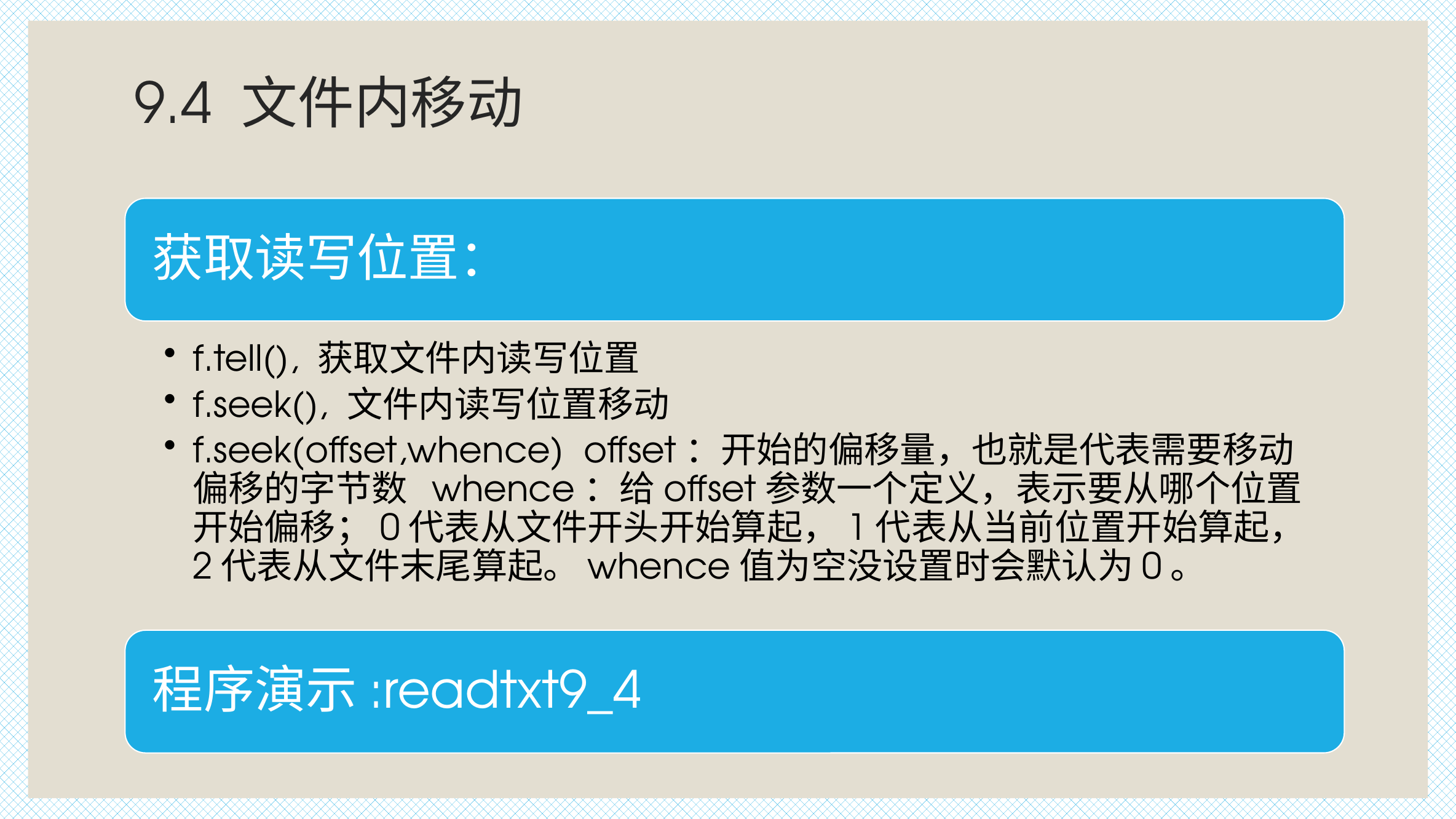

# 9.4 文件内移动
获取读写位置：
f.tell(), 获取文件内读写位置
f.seek(), 文件内读写位置移动
f.seek(offset,whence)  offset：开始的偏移量，也就是代表需要移动偏移的字节数  whence：给offset参数一个定义，表示要从哪个位置开始偏移；0代表从文件开头开始算起，1代表从当前位置开始算起，2代表从文件末尾算起。whence值为空没设置时会默认为0。
程序演示:readtxt9_4